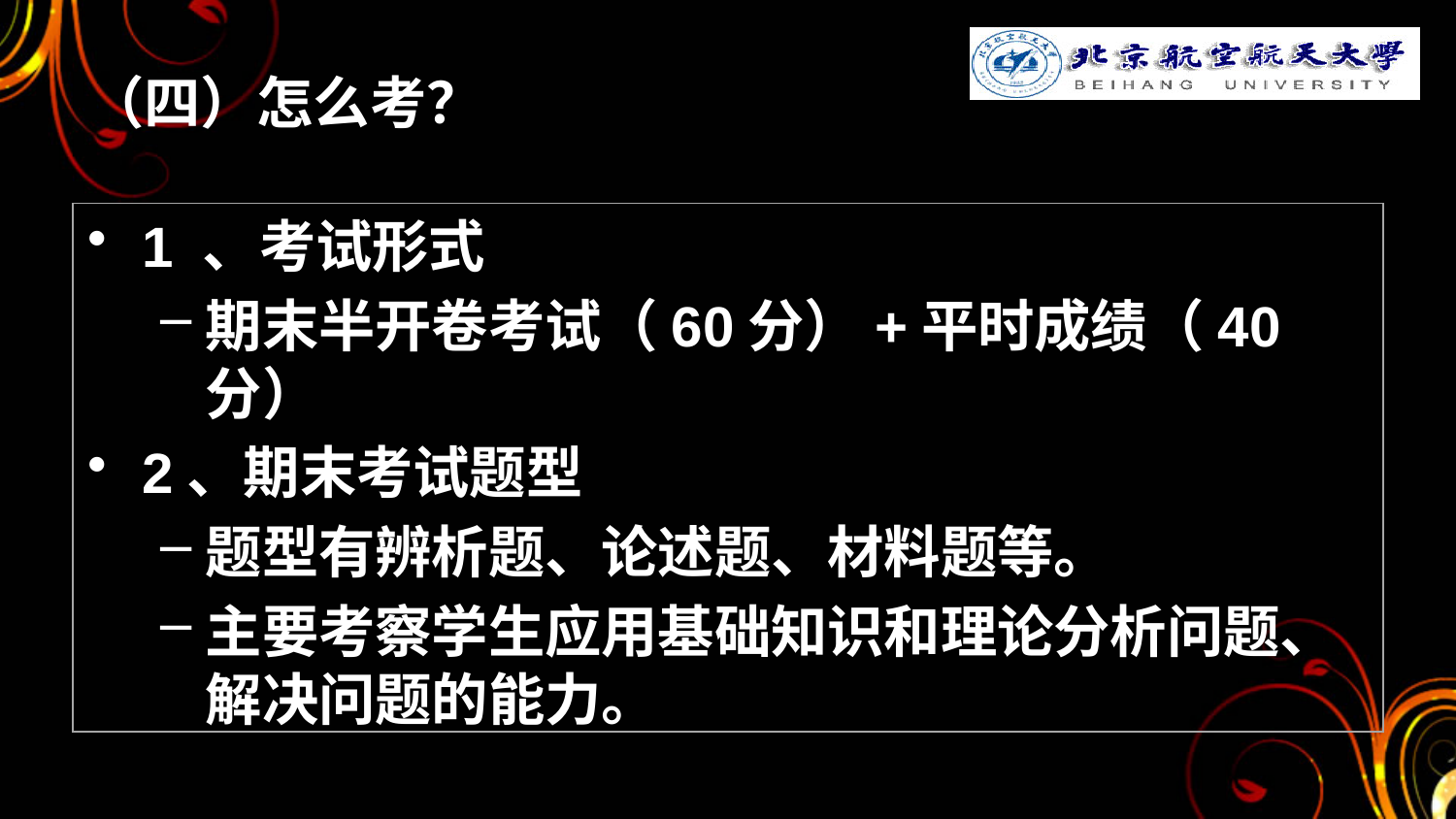

# （四）怎么考？
1 、考试形式
期末半开卷考试（60分）+平时成绩（40分）
2、期末考试题型
题型有辨析题、论述题、材料题等。
主要考察学生应用基础知识和理论分析问题、解决问题的能力。